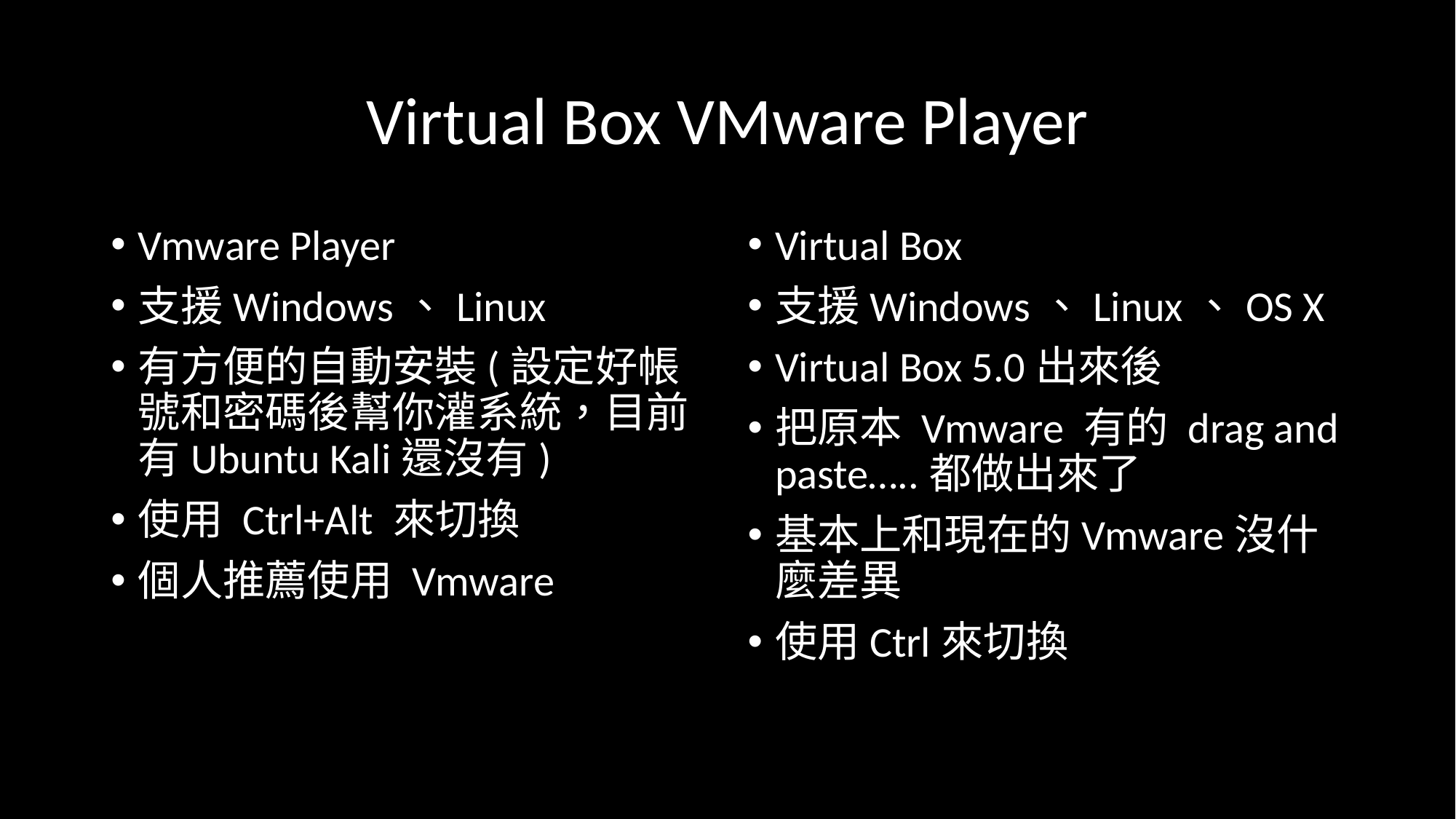

# Virtual Box VMware Player
Vmware Player
支援Windows、Linux
有方便的自動安裝(設定好帳號和密碼後幫你灌系統，目前有Ubuntu Kali還沒有)
使用 Ctrl+Alt 來切換
個人推薦使用 Vmware
Virtual Box
支援Windows、Linux、OS X
Virtual Box 5.0出來後
把原本 Vmware 有的 drag and paste…..都做出來了
基本上和現在的Vmware沒什麼差異
使用Ctrl來切換